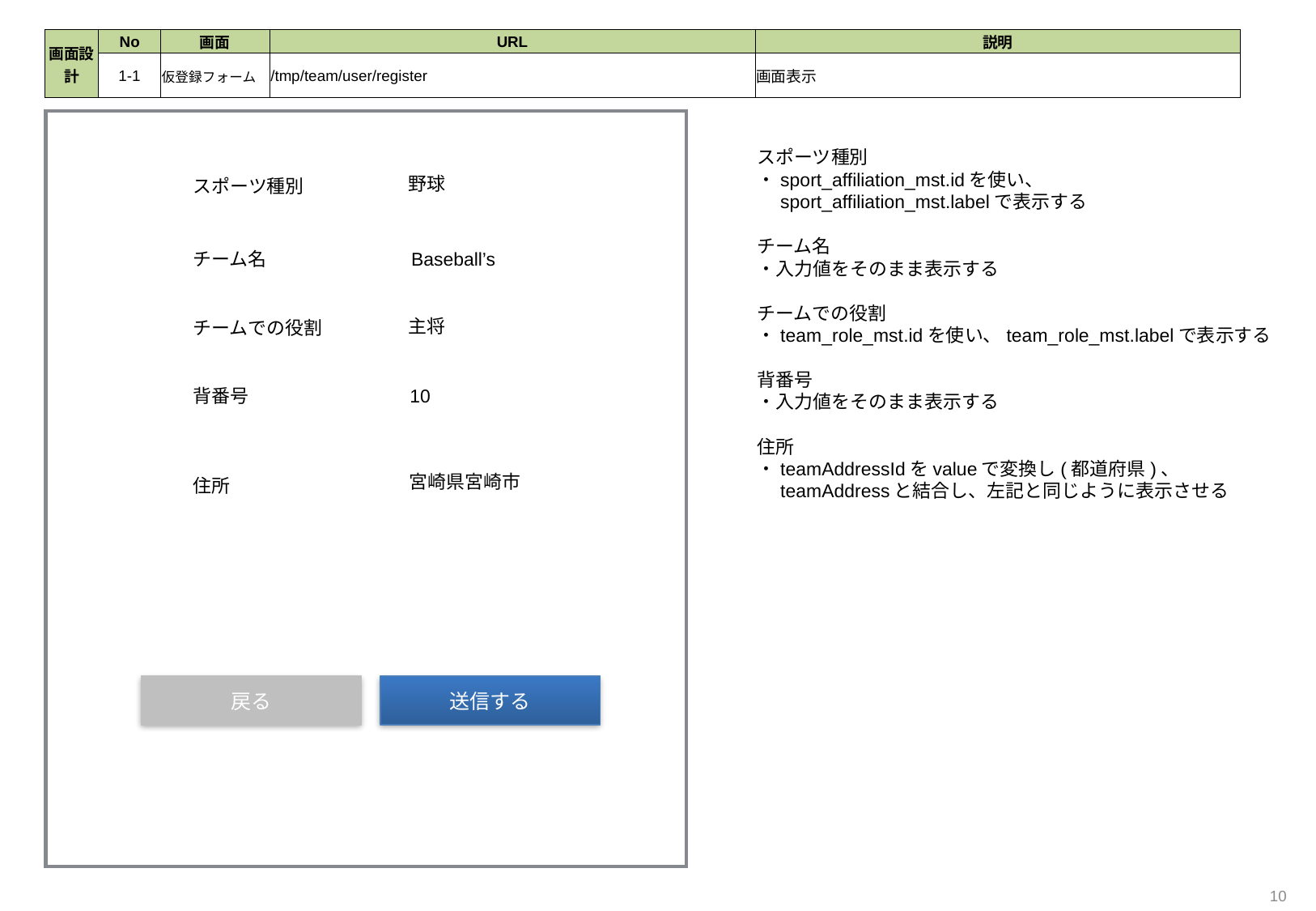

| 画面設計 | No | 画面 | URL | 説明 |
| --- | --- | --- | --- | --- |
|  | 1-1 | 仮登録フォーム | /tmp/team/user/register | 画面表示 |

スポーツ種別
・sport_affiliation_mst.idを使い、
　sport_affiliation_mst.labelで表示する

チーム名
・入力値をそのまま表示する

チームでの役割
・team_role_mst.idを使い、team_role_mst.labelで表示する

背番号
・入力値をそのまま表示する

住所
・teamAddressIdをvalueで変換し(都道府県)、
　teamAddressと結合し、左記と同じように表示させる
野球
スポーツ種別
チーム名
Baseball’s
主将
チームでの役割
背番号
10
宮崎県宮崎市
住所
戻る
送信する
10